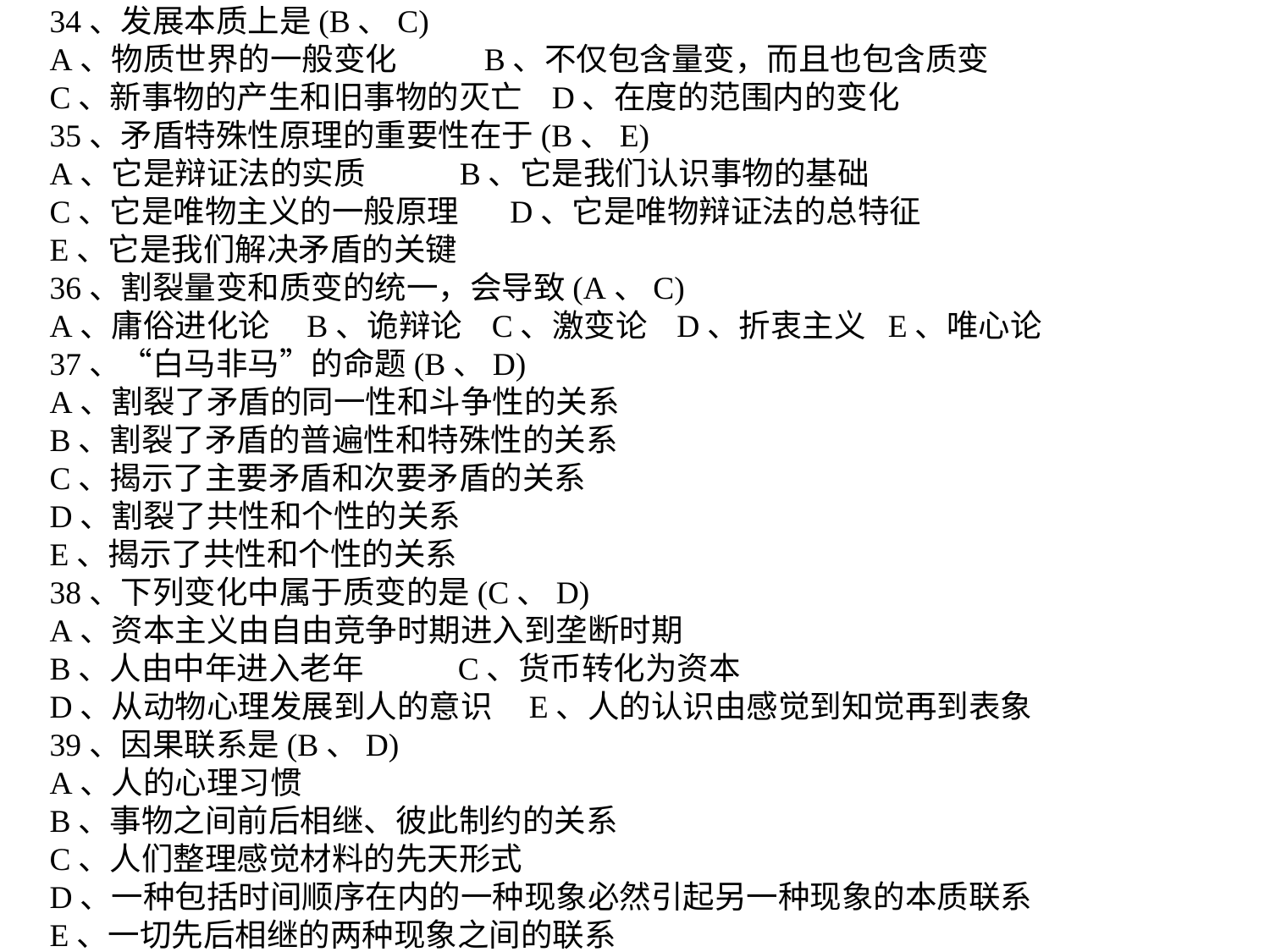

34、发展本质上是(B、C)
A、物质世界的一般变化           B、不仅包含量变，而且也包含质变
C、新事物的产生和旧事物的灭亡   D、在度的范围内的变化
35、矛盾特殊性原理的重要性在于(B、E)
A、它是辩证法的实质            B、它是我们认识事物的基础
C、它是唯物主义的一般原理      D、它是唯物辩证法的总特征
E、它是我们解决矛盾的关键
36、割裂量变和质变的统一，会导致(A、C)
A、庸俗进化论    B、诡辩论   C、激变论   D、折衷主义  E、唯心论
37、“白马非马”的命题(B、D)
A、割裂了矛盾的同一性和斗争性的关系
B、割裂了矛盾的普遍性和特殊性的关系
C、揭示了主要矛盾和次要矛盾的关系
D、割裂了共性和个性的关系
E、揭示了共性和个性的关系
38、下列变化中属于质变的是(C、D)
A、资本主义由自由竞争时期进入到垄断时期
B、人由中年进入老年            C、货币转化为资本
D、从动物心理发展到人的意识    E、人的认识由感觉到知觉再到表象
39、因果联系是(B、D)
A、人的心理习惯
B、事物之间前后相继、彼此制约的关系
C、人们整理感觉材料的先天形式
D、一种包括时间顺序在内的一种现象必然引起另一种现象的本质联系
E、一切先后相继的两种现象之间的联系